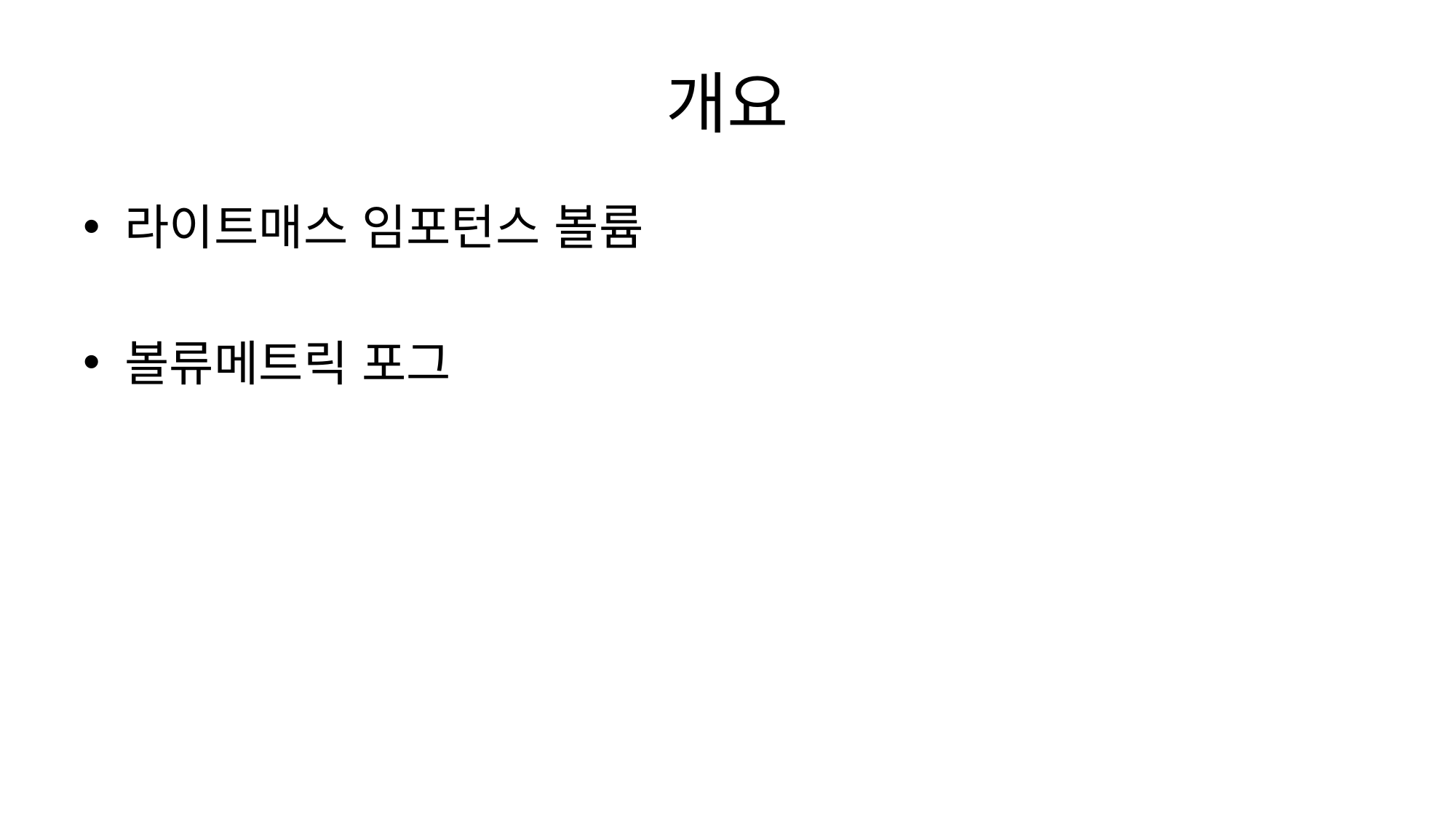

# 개요
라이트매스 임포턴스 볼륨

볼류메트릭 포그